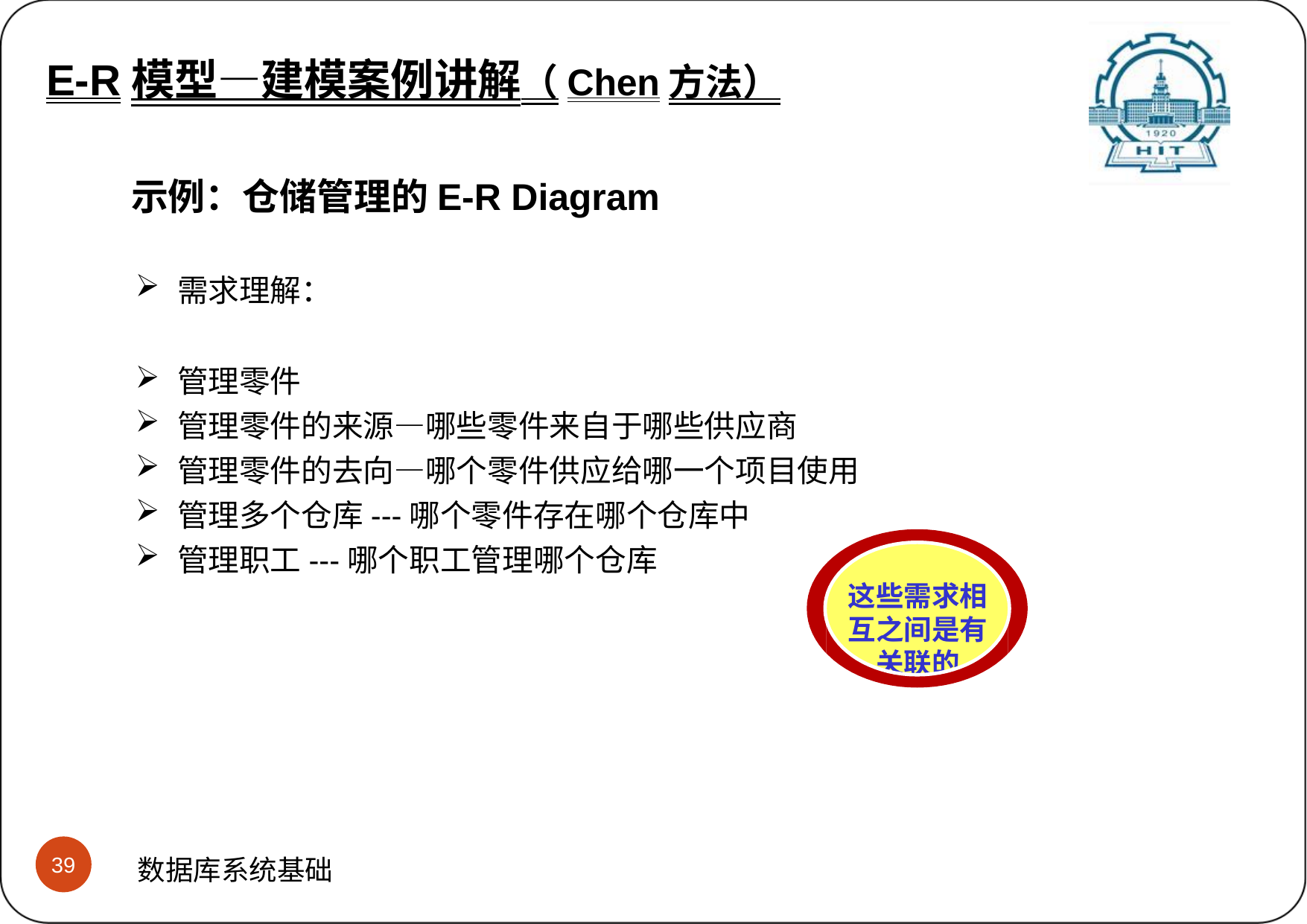

E-R模型—建模案例讲解（Chen方法）
# E-R模型-建模案例讲解(chen方法) (1)E-R模型有三种表达方法
示例：仓储管理的E-R Diagram

需求理解：

管理零件
管理零件的来源—哪些零件来自于哪些供应商
管理零件的去向—哪个零件供应给哪一个项目使用
管理多个仓库---哪个零件存在哪个仓库中
管理职工---哪个职工管理哪个仓库
这些需求相 互之间是有 关联的